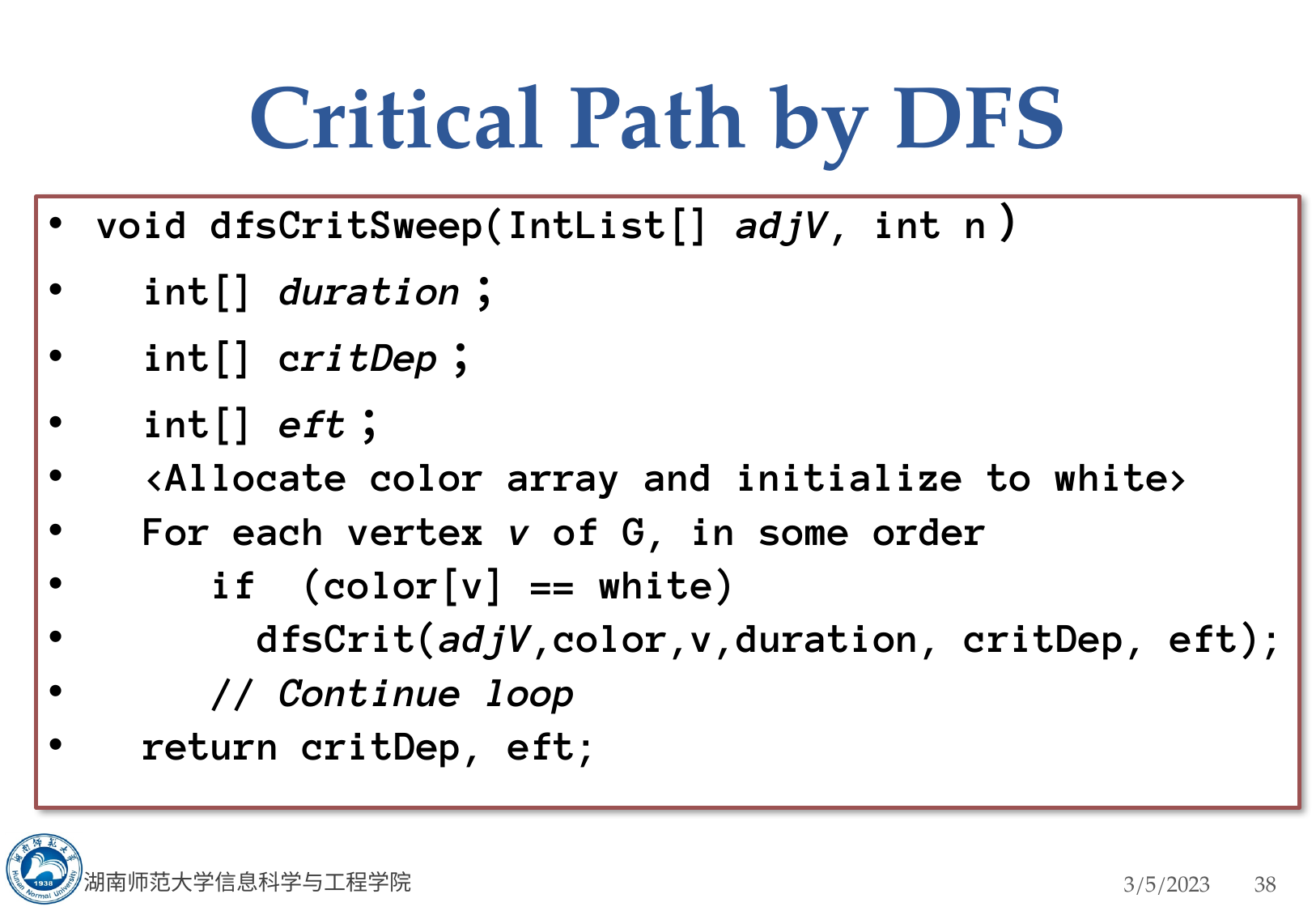

# Critical Path by DFS
void dfsCritSweep(IntList[] adjV, int n）
  int[] duration；
  int[] critDep；
  int[] eft；
  <Allocate color array and initialize to white>
  For each vertex v of G, in some order
     if  (color[v] == white)
       dfsCrit(adjV,color,v,duration, critDep, eft);
     // Continue loop
  return critDep, eft;
湖南师范大学信息科学与工程学院
3/5/2023
38